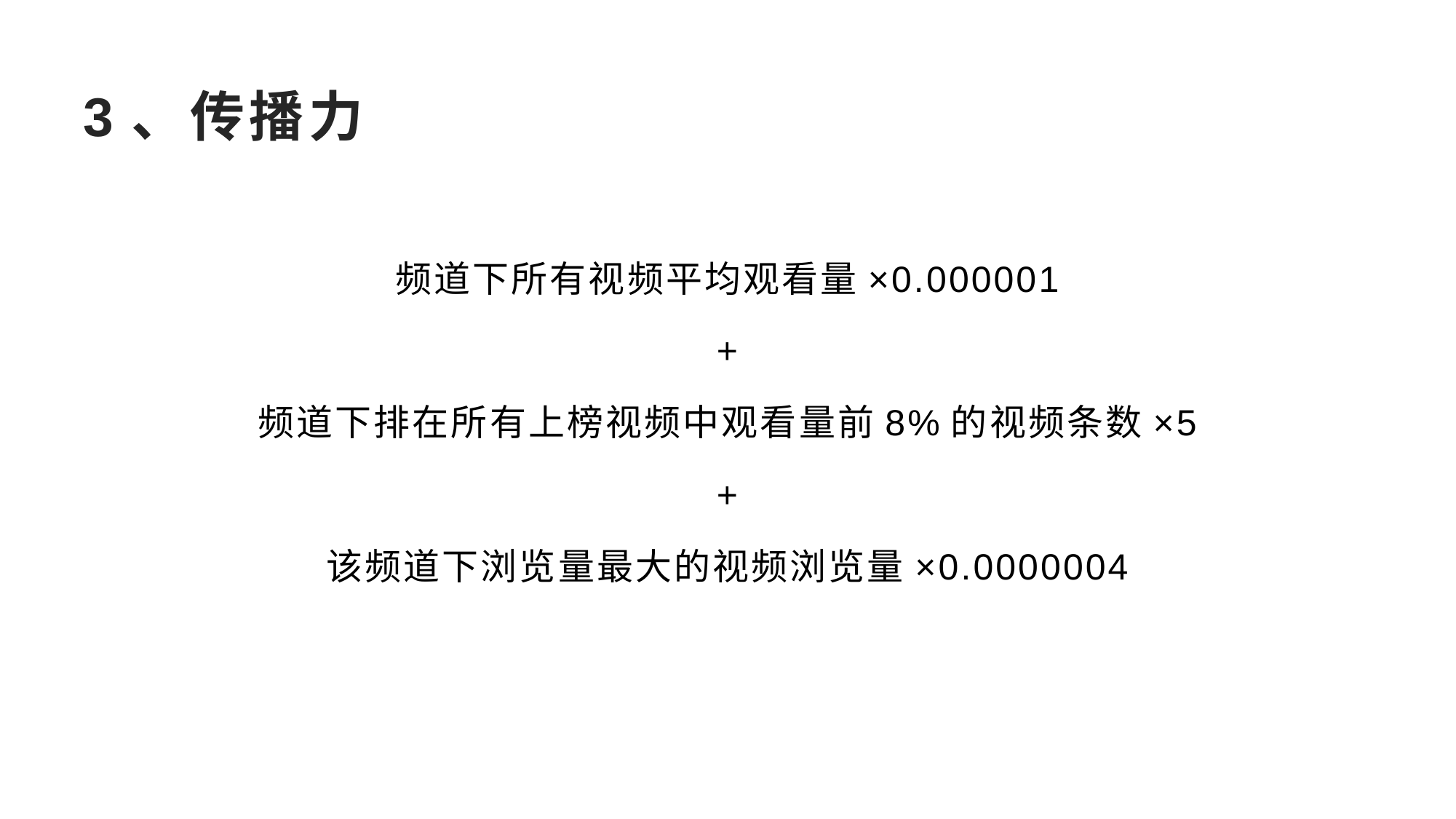

# 3、传播力

频道下所有视频平均观看量×0.000001
+
频道下排在所有上榜视频中观看量前8%的视频条数×5
+
该频道下浏览量最大的视频浏览量×0.0000004